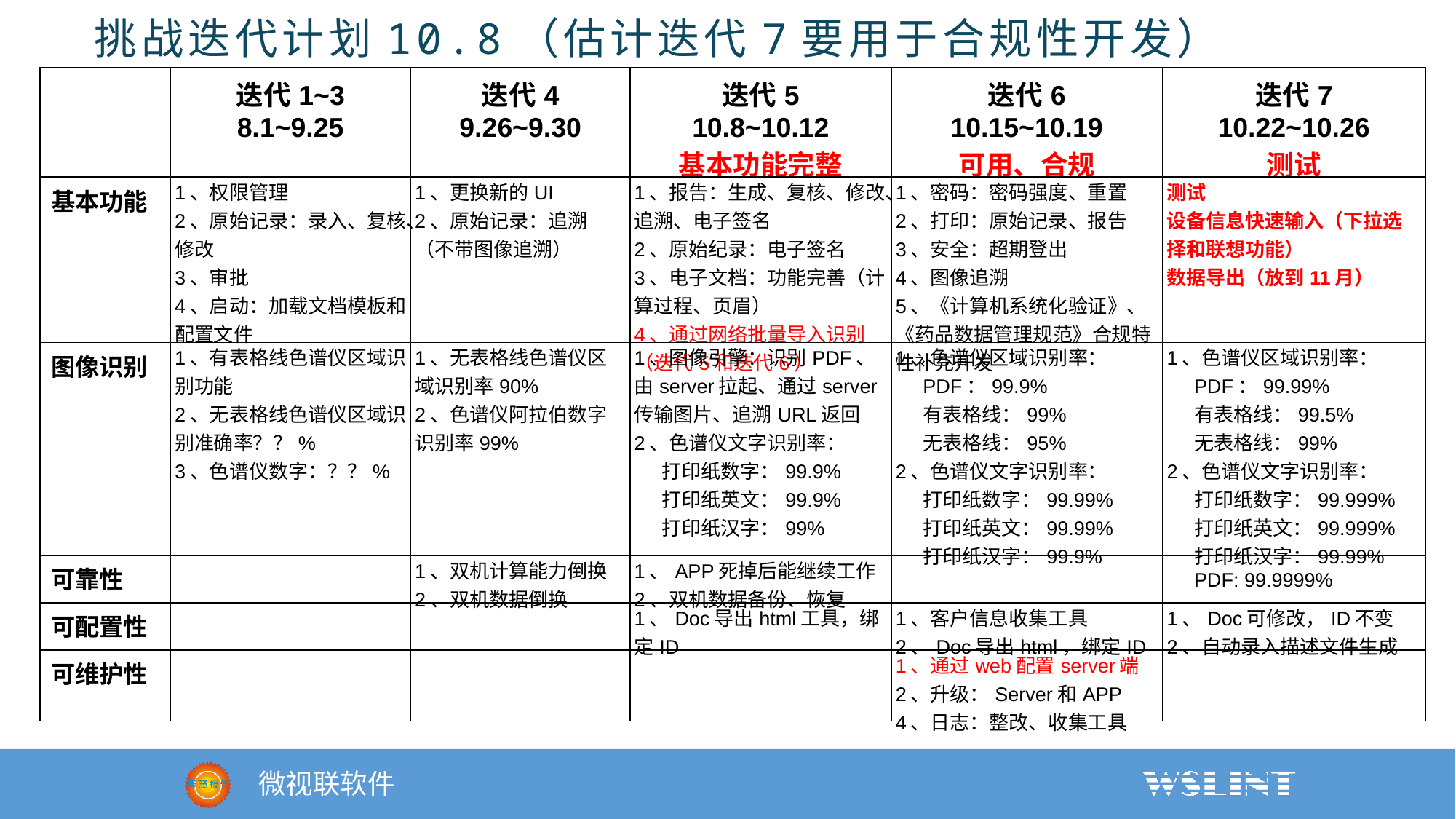

挑战迭代计划10.8（估计迭代7要用于合规性开发）
|  | 迭代1~3 8.1~9.25 | 迭代4 9.26~9.30 | 迭代5 10.8~10.12 基本功能完整 | 迭代6 10.15~10.19 可用、合规 | 迭代7 10.22~10.26 测试 |
| --- | --- | --- | --- | --- | --- |
| 基本功能 | 1、权限管理 2、原始记录：录入、复核、修改 3、审批 4、启动：加载文档模板和配置文件 | 1、更换新的UI 2、原始记录：追溯（不带图像追溯） | 1、报告：生成、复核、修改、追溯、电子签名 2、原始纪录：电子签名 3、电子文档：功能完善（计算过程、页眉） 4、通过网络批量导入识别（迭代5和迭代6） | 1、密码：密码强度、重置 2、打印：原始记录、报告 3、安全：超期登出 4、图像追溯 5、《计算机系统化验证》、《药品数据管理规范》合规特性补充开发 | 测试 设备信息快速输入（下拉选择和联想功能） 数据导出（放到11月） |
| 图像识别 | 1、有表格线色谱仪区域识别功能 2、无表格线色谱仪区域识别准确率？？% 3、色谱仪数字：？？% | 1、无表格线色谱仪区域识别率90% 2、色谱仪阿拉伯数字识别率99% | 1、图像引擎：识别PDF、由server拉起、通过server传输图片、追溯URL返回 2、色谱仪文字识别率： 打印纸数字：99.9% 打印纸英文：99.9% 打印纸汉字：99% | 1、色谱仪区域识别率： PDF：99.9% 有表格线：99% 无表格线：95% 2、色谱仪文字识别率： 打印纸数字：99.99% 打印纸英文：99.99% 打印纸汉字：99.9% | 1、色谱仪区域识别率： PDF：99.99% 有表格线：99.5% 无表格线：99% 2、色谱仪文字识别率： 打印纸数字：99.999% 打印纸英文：99.999% 打印纸汉字：99.99% PDF: 99.9999% |
| 可靠性 |  | 1、双机计算能力倒换 2、双机数据倒换 | 1、APP死掉后能继续工作 2、双机数据备份、恢复 |  |  |
| 可配置性 |  |  | 1、Doc导出html工具，绑定ID | 1、客户信息收集工具 2、Doc导出html，绑定ID | 1、Doc可修改，ID不变 2、自动录入描述文件生成 |
| 可维护性 |  |  |  | 1、通过web配置server端 2、升级：Server和APP 4、日志：整改、收集工具 |  |